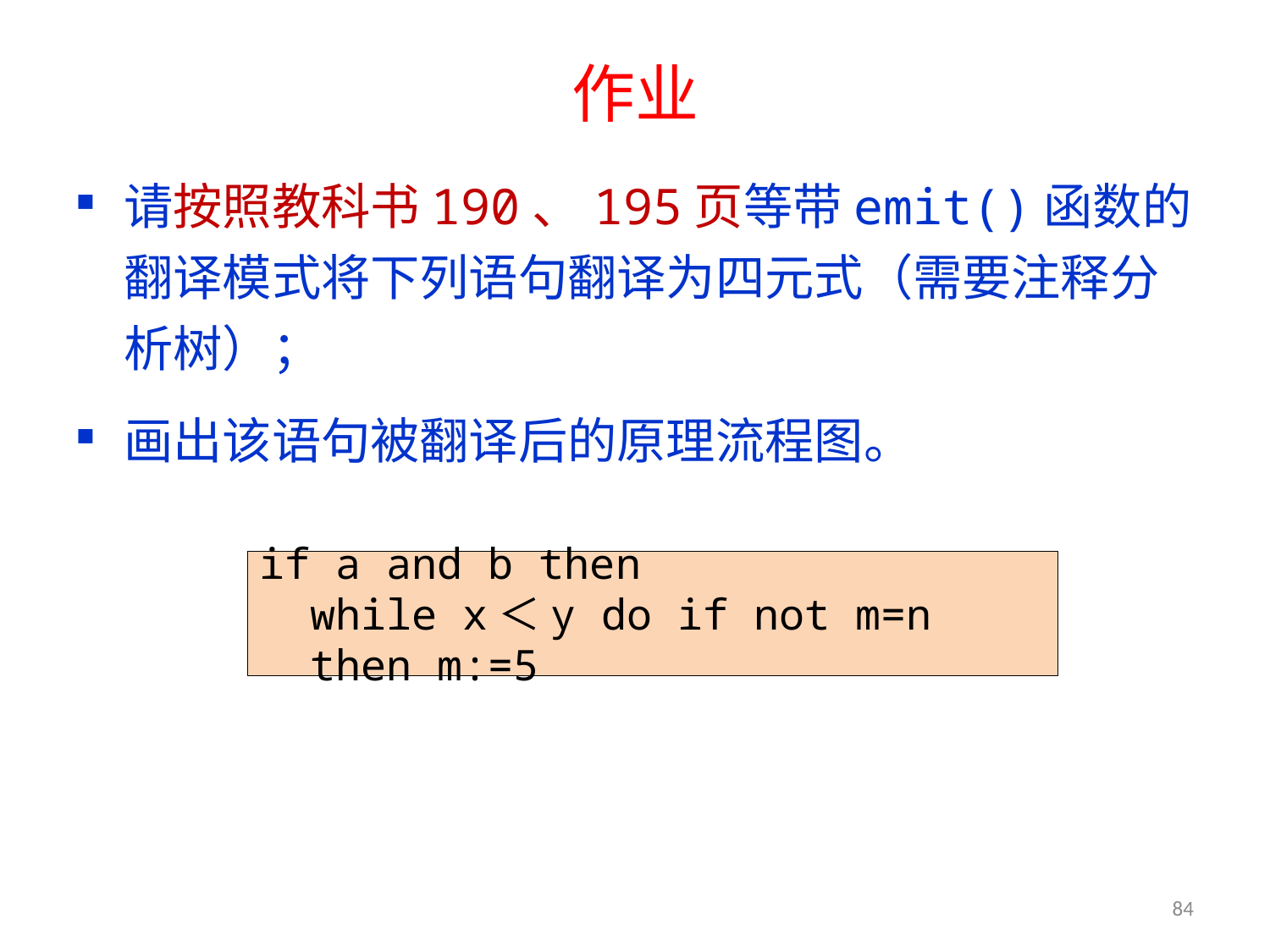

# 作业
请按照教科书190、195页等带emit()函数的翻译模式将下列语句翻译为四元式（需要注释分析树）；
画出该语句被翻译后的原理流程图。
if a and b then
while x＜y do if not m=n then m:=5
84